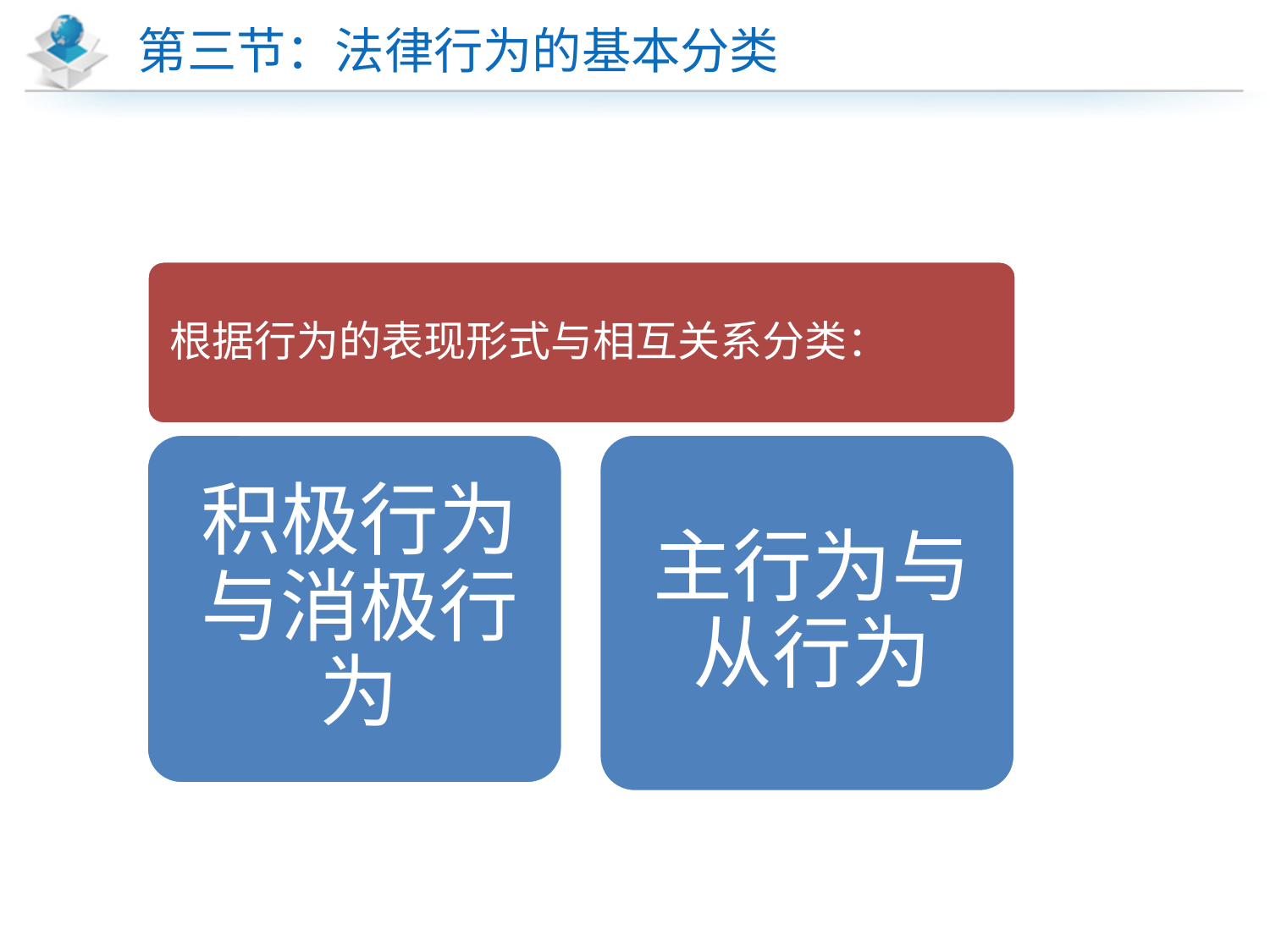

# 第三节：法律行为的基本分类
根据行为的表现形式与相互关系分类：
积极行为与消极行为
主行为与从行为